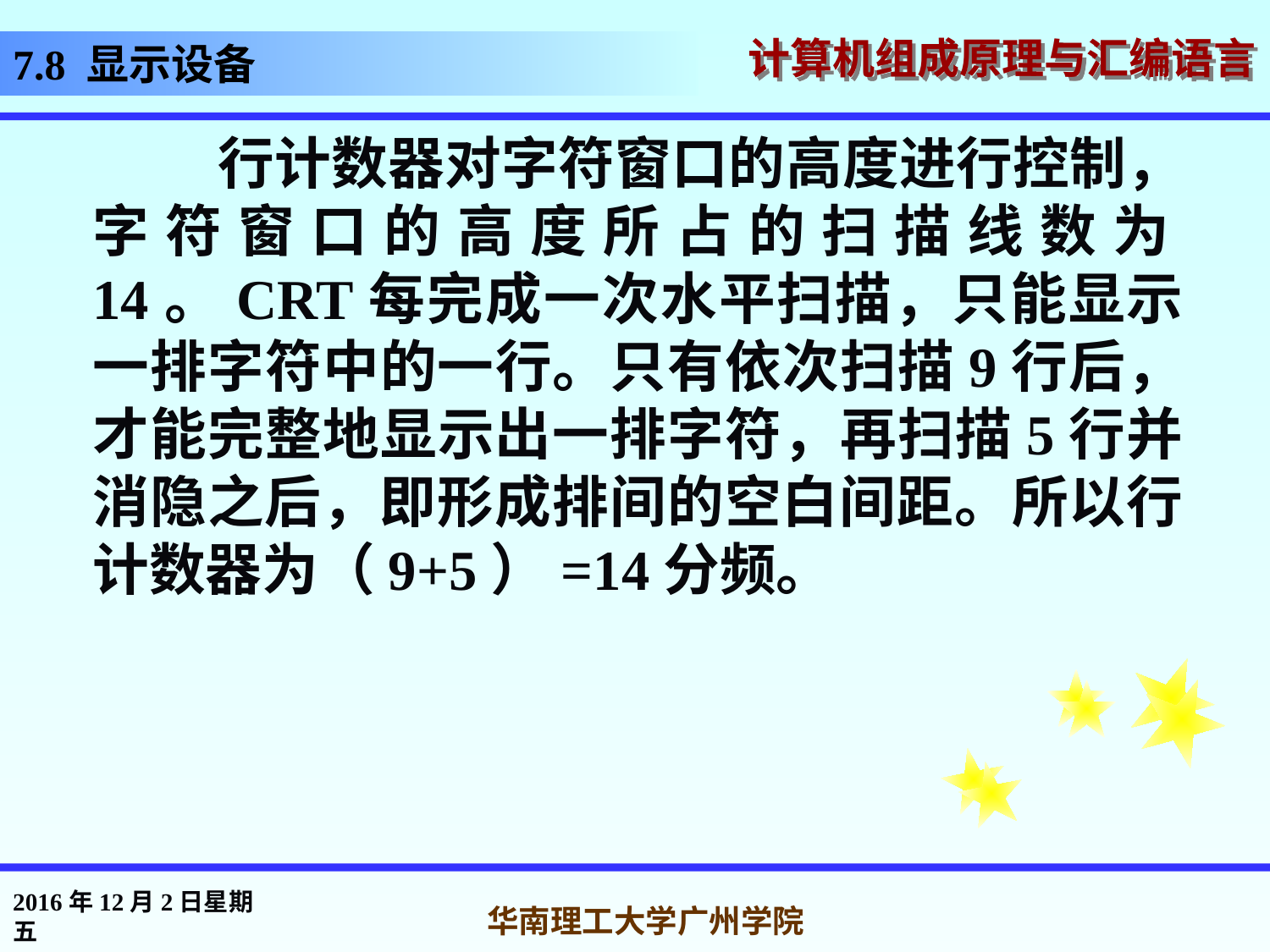

# 7.8 显示设备
            行计数器对字符窗口的高度进行控制，字符窗口的高度所占的扫描线数为14。CRT每完成一次水平扫描，只能显示一排字符中的一行。只有依次扫描9行后，才能完整地显示出一排字符，再扫描5行并消隐之后，即形成排间的空白间距。所以行计数器为（9+5）=14分频。
2016年12月2日星期五
华南理工大学广州学院